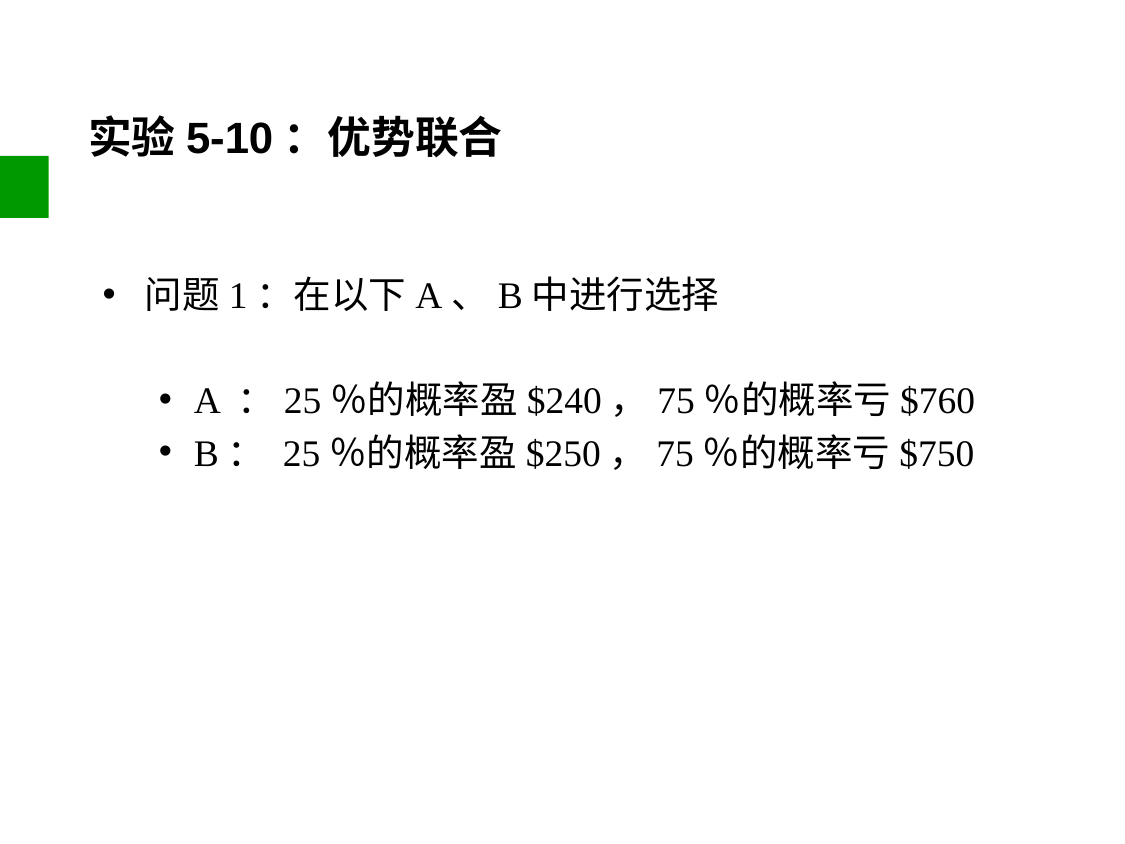

# 实验5-10：优势联合

问题1：在以下A、B中进行选择

A ：25％的概率盈$240，75％的概率亏$760
B： 25％的概率盈$250，75％的概率亏$750

51